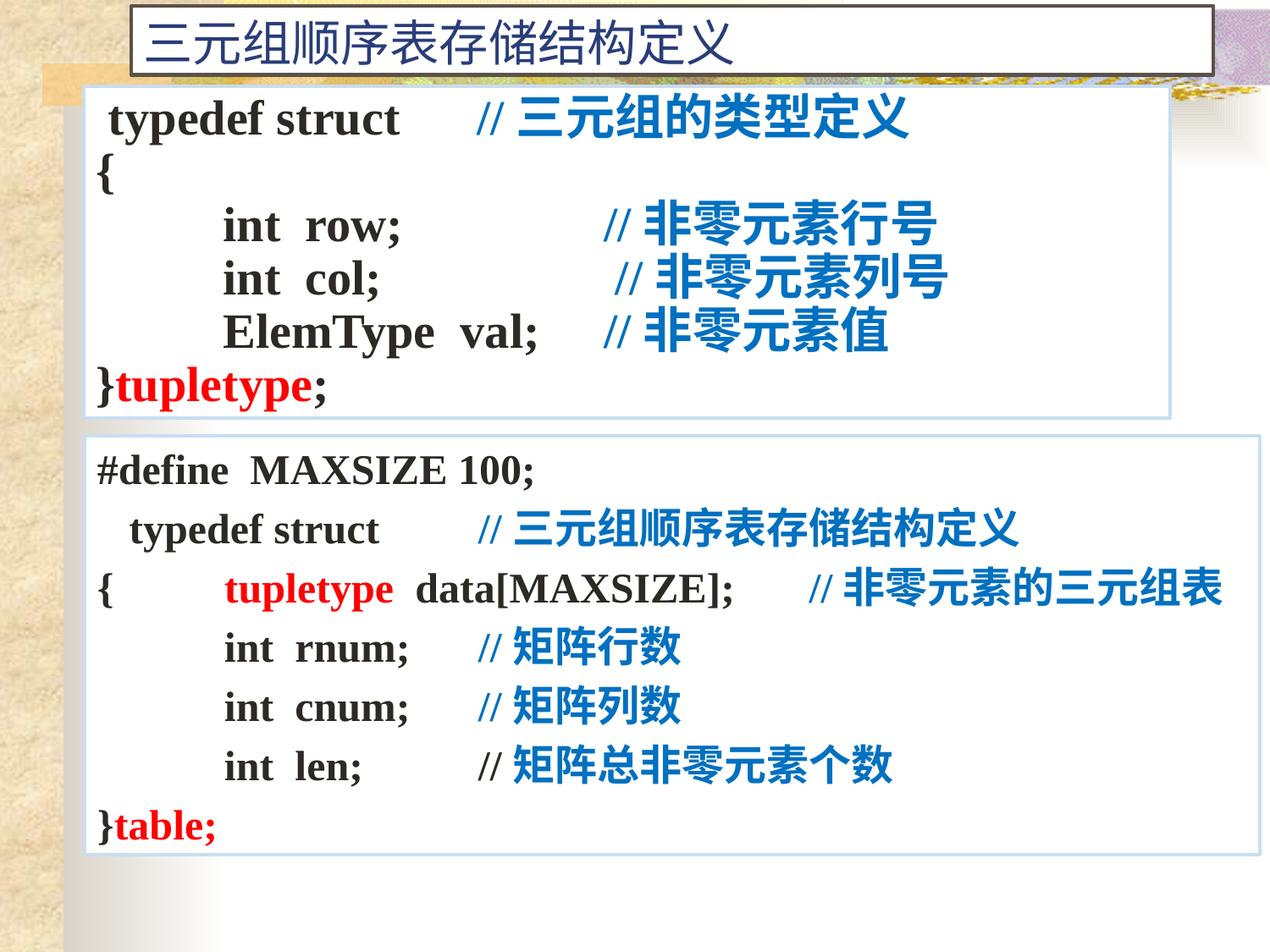

三元组顺序表存储结构定义
 typedef struct	//三元组的类型定义
{
    	int  row;		//非零元素行号
	int  col;                   //非零元素列号
    	ElemType  val; 	//非零元素值
}tupletype;
#define  MAXSIZE 100;
   typedef struct	//三元组顺序表存储结构定义
{       	tupletype  data[MAXSIZE];       //非零元素的三元组表
       	int  rnum; 	//矩阵行数
	int  cnum;	//矩阵列数
	int  len;	//矩阵总非零元素个数
}table;